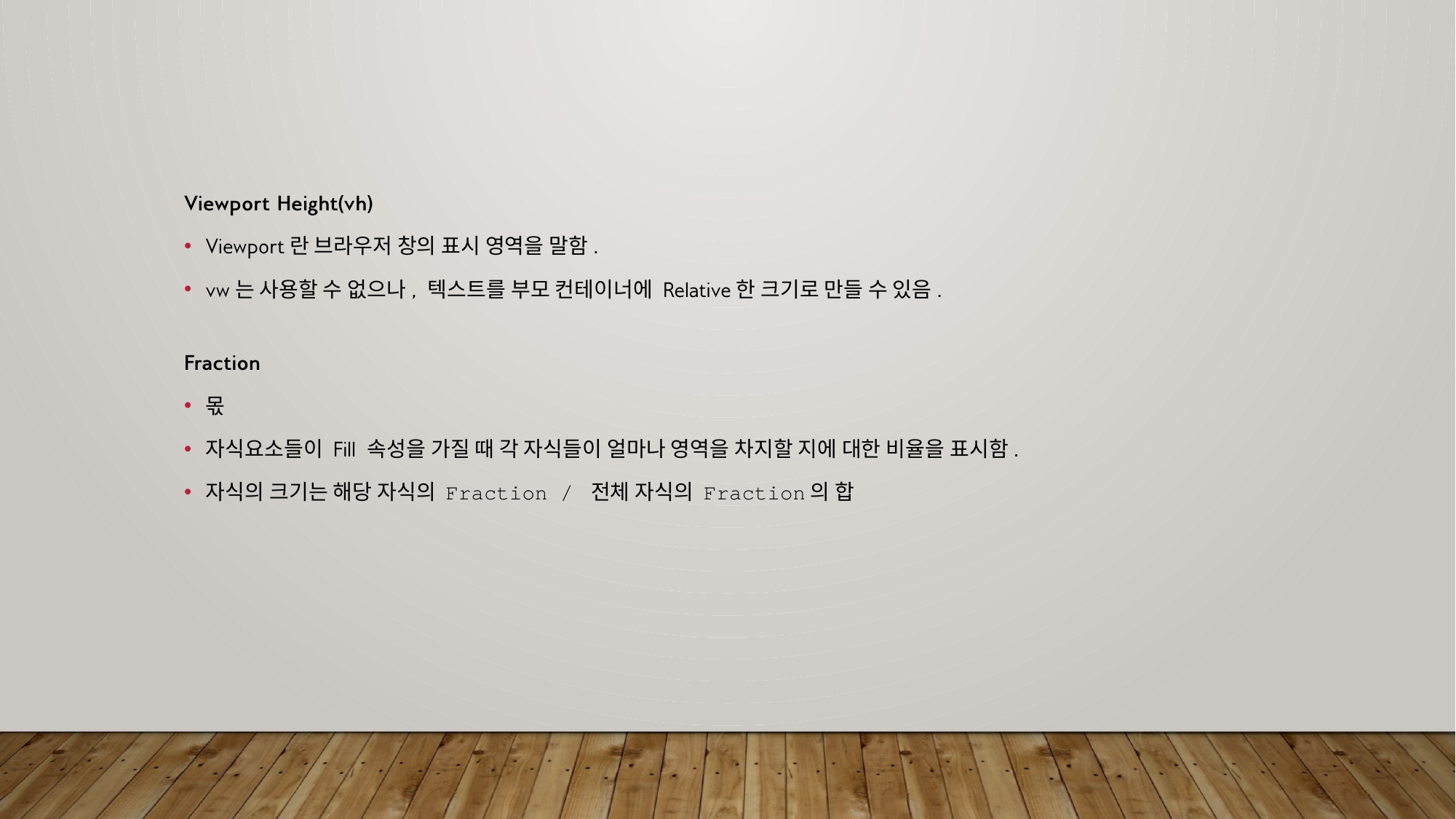

Viewport Height(vh)
Viewport란 브라우저 창의 표시 영역을 말함.
vw는 사용할 수 없으나, 텍스트를 부모 컨테이너에 Relative한 크기로 만들 수 있음.
Fraction
몫
자식요소들이 Fill 속성을 가질 때 각 자식들이 얼마나 영역을 차지할 지에 대한 비율을 표시함.
자식의 크기는 해당 자식의 Fraction / 전체 자식의 Fraction의 합